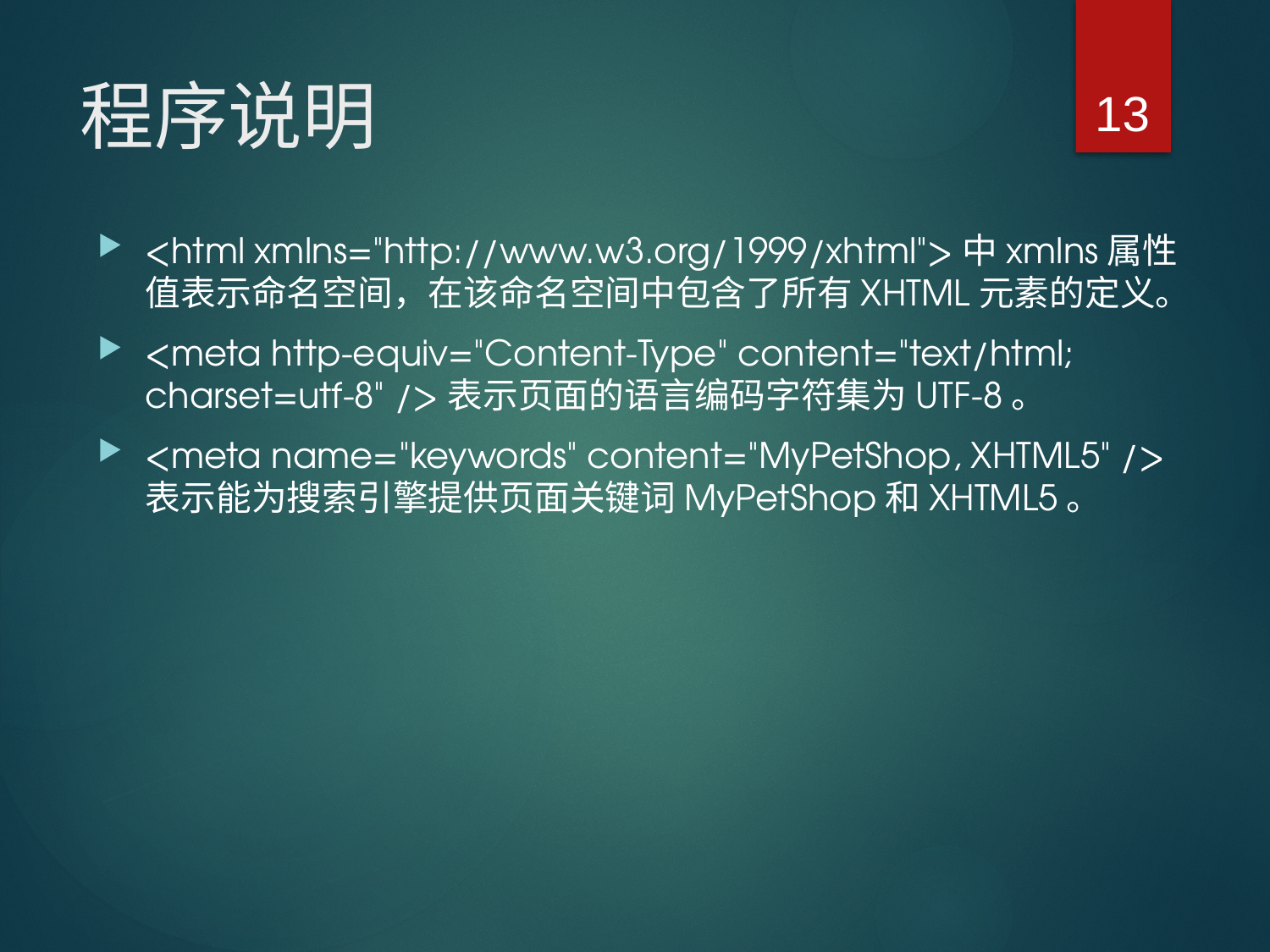

13
# 程序说明
<html xmlns="http://www.w3.org/1999/xhtml">中xmlns属性值表示命名空间，在该命名空间中包含了所有XHTML元素的定义。
<meta http-equiv="Content-Type" content="text/html; charset=utf-8" />表示页面的语言编码字符集为UTF-8。
<meta name="keywords" content="MyPetShop, XHTML5" />表示能为搜索引擎提供页面关键词MyPetShop和XHTML5。